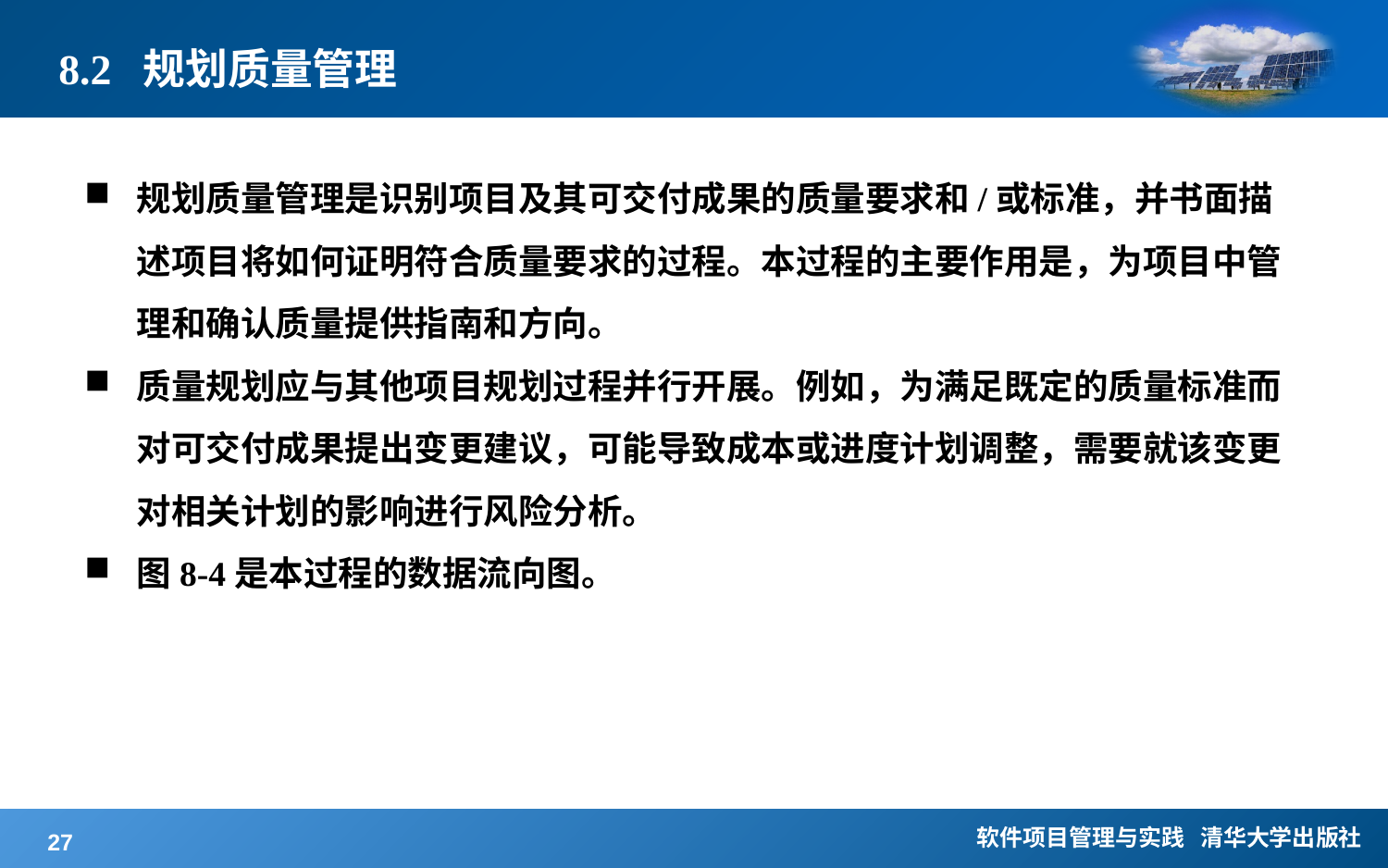

# 8.2  规划质量管理
规划质量管理是识别项目及其可交付成果的质量要求和/或标准，并书面描述项目将如何证明符合质量要求的过程。本过程的主要作用是，为项目中管理和确认质量提供指南和方向。
质量规划应与其他项目规划过程并行开展。例如，为满足既定的质量标准而对可交付成果提出变更建议，可能导致成本或进度计划调整，需要就该变更对相关计划的影响进行风险分析。
图8-4是本过程的数据流向图。